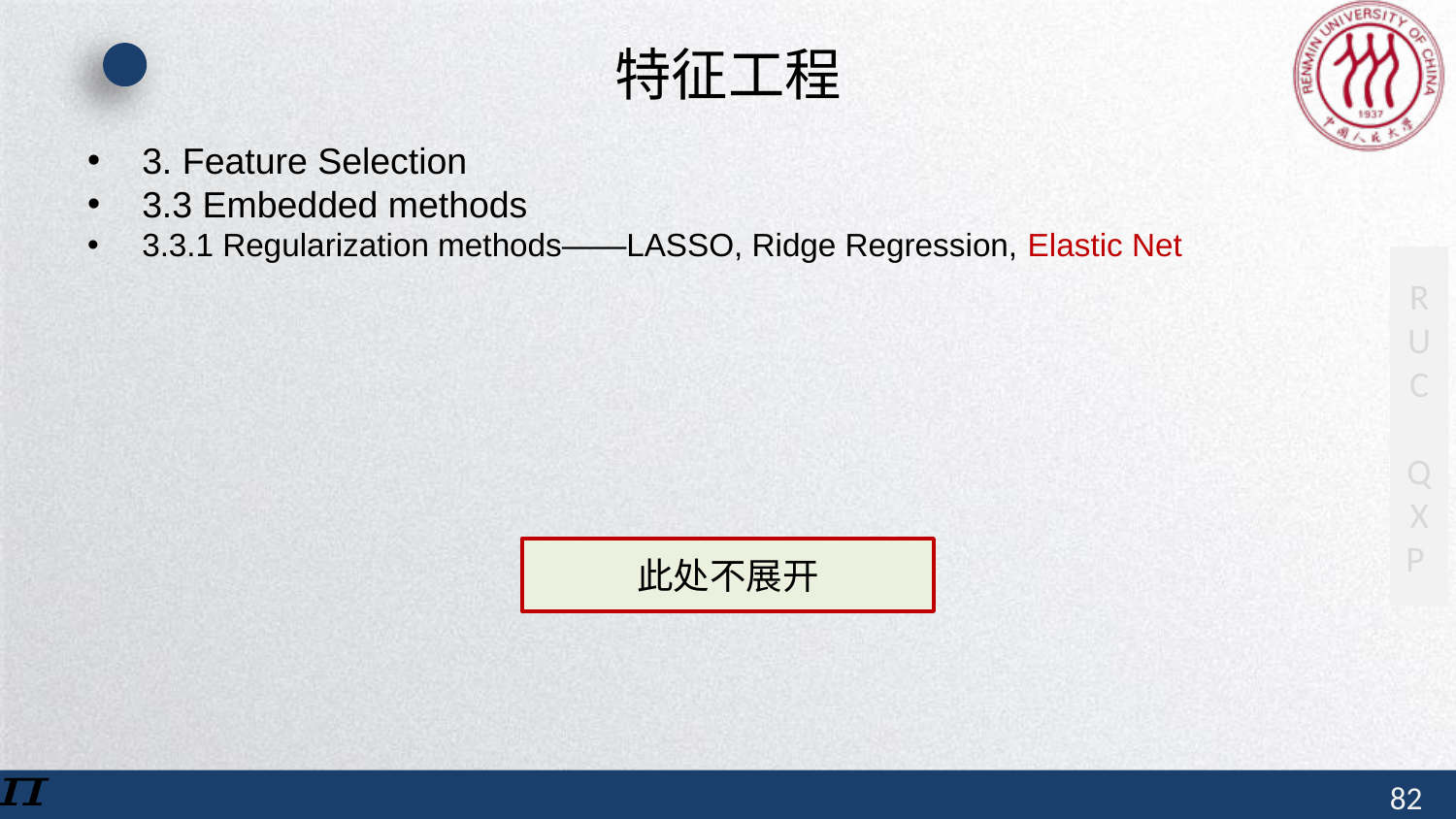

# 特征工程
3. Feature Selection
3.3 Embedded methods
3.3.1 Regularization methods——LASSO, Ridge Regression, Elastic Net

此处不展开